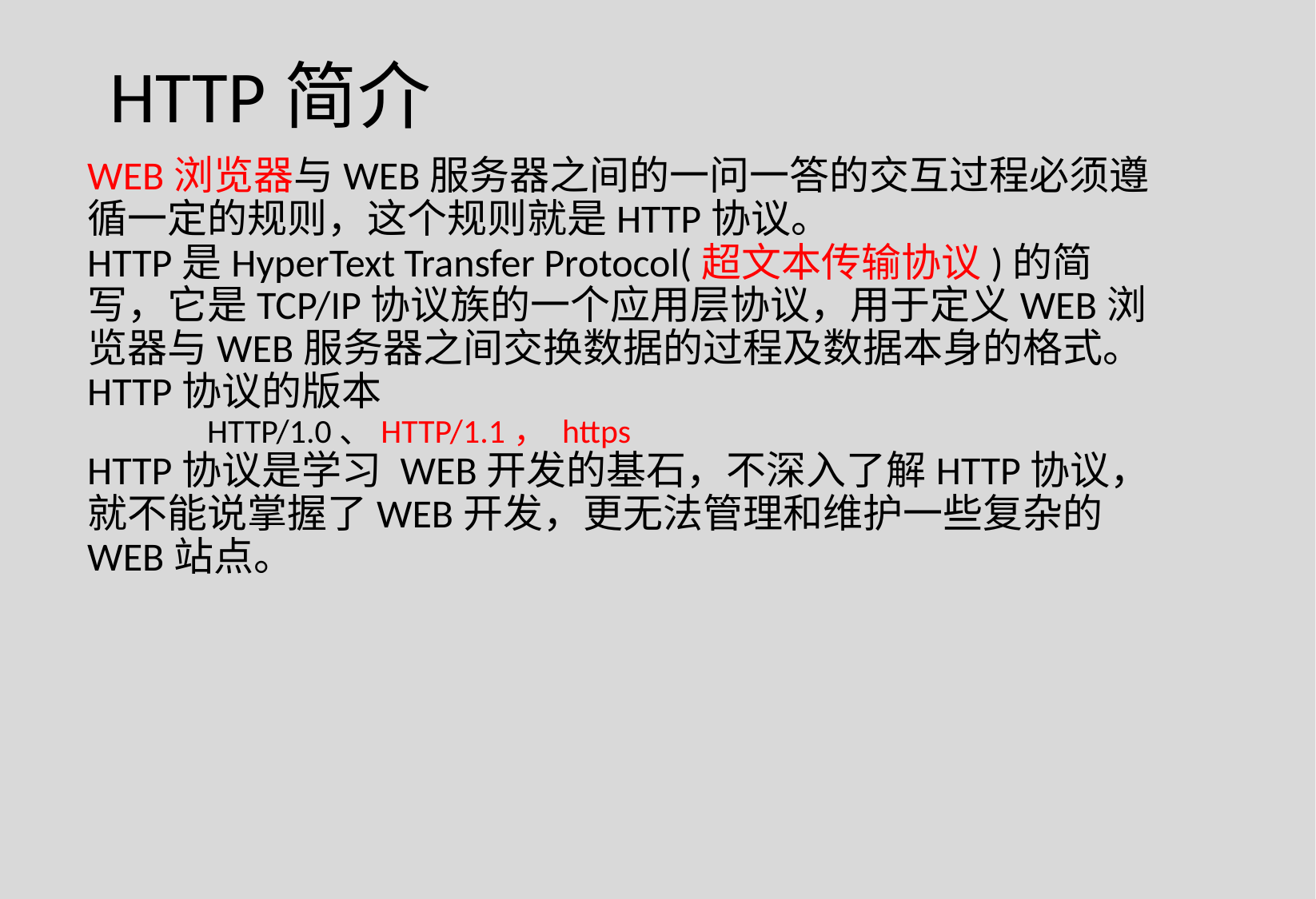

HTTP简介
WEB浏览器与WEB服务器之间的一问一答的交互过程必须遵循一定的规则，这个规则就是HTTP协议。
HTTP是HyperText Transfer Protocol(超文本传输协议)的简写，它是TCP/IP协议族的一个应用层协议，用于定义WEB浏览器与WEB服务器之间交换数据的过程及数据本身的格式。
HTTP协议的版本
	HTTP/1.0、HTTP/1.1， https
HTTP协议是学习 WEB开发的基石，不深入了解HTTP协议，就不能说掌握了WEB开发，更无法管理和维护一些复杂的WEB站点。